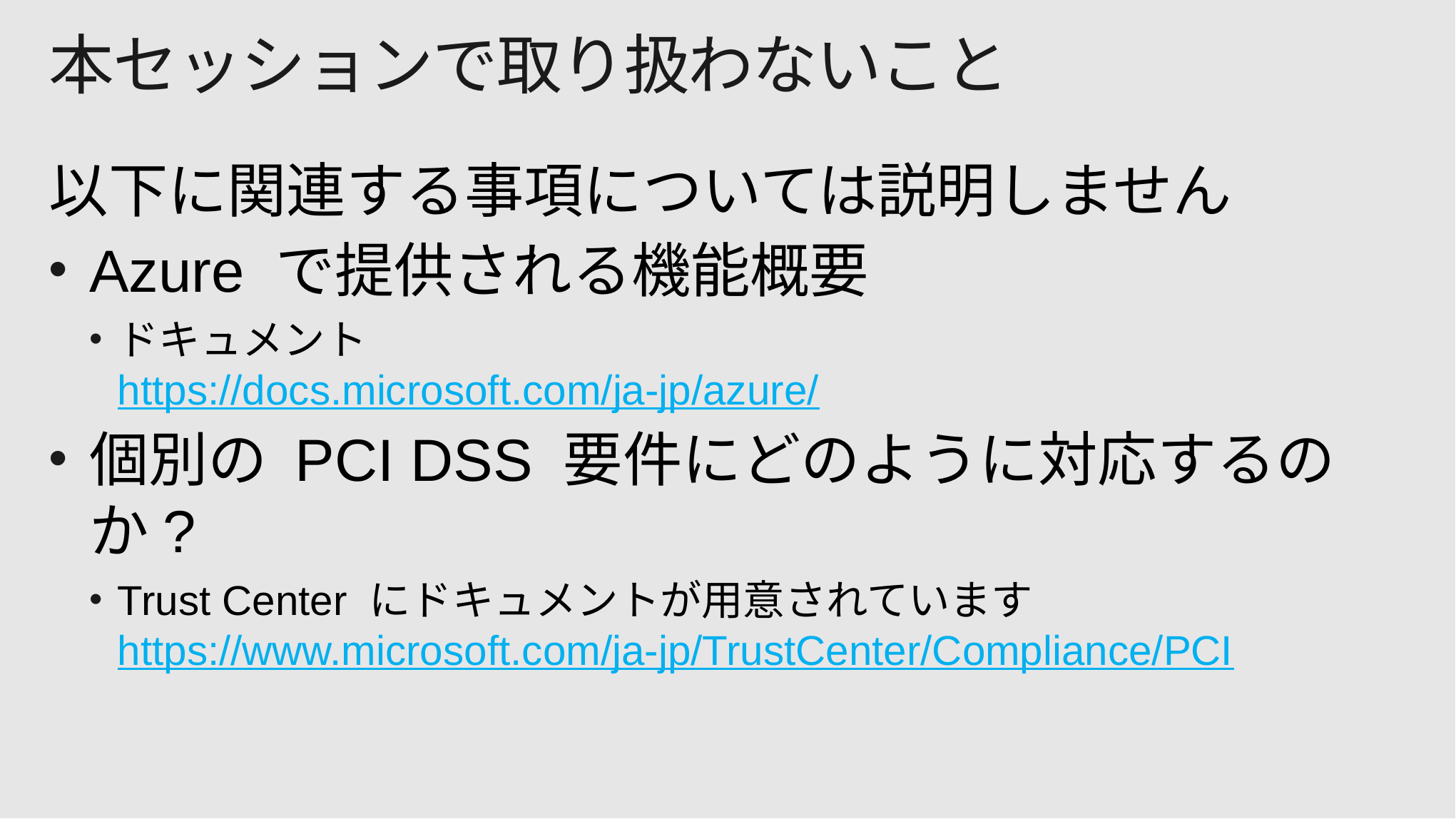

# 本セッションで取り扱わないこと
以下に関連する事項については説明しません
Azure で提供される機能概要
ドキュメント
https://docs.microsoft.com/ja-jp/azure/
個別の PCI DSS 要件にどのように対応するのか?
Trust Center にドキュメントが用意されています
https://www.microsoft.com/ja-jp/TrustCenter/Compliance/PCI